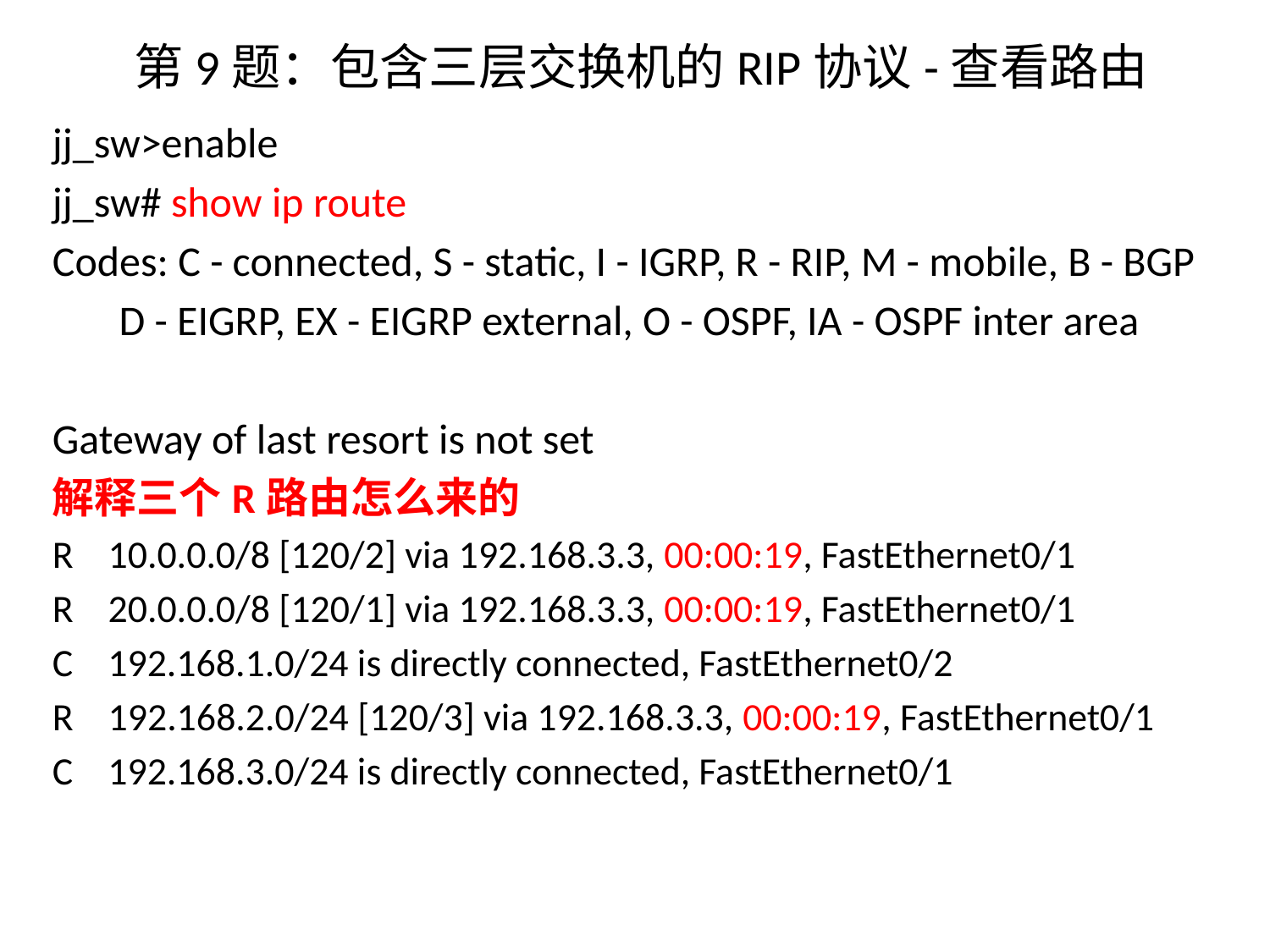

# 第9题：包含三层交换机的RIP协议-查看路由
jj_sw>enable
jj_sw# show ip route
Codes: C - connected, S - static, I - IGRP, R - RIP, M - mobile, B - BGP
       D - EIGRP, EX - EIGRP external, O - OSPF, IA - OSPF inter area

Gateway of last resort is not set
解释三个R路由怎么来的
R    10.0.0.0/8 [120/2] via 192.168.3.3, 00:00:19, FastEthernet0/1
R    20.0.0.0/8 [120/1] via 192.168.3.3, 00:00:19, FastEthernet0/1
C    192.168.1.0/24 is directly connected, FastEthernet0/2
R    192.168.2.0/24 [120/3] via 192.168.3.3, 00:00:19, FastEthernet0/1
C    192.168.3.0/24 is directly connected, FastEthernet0/1